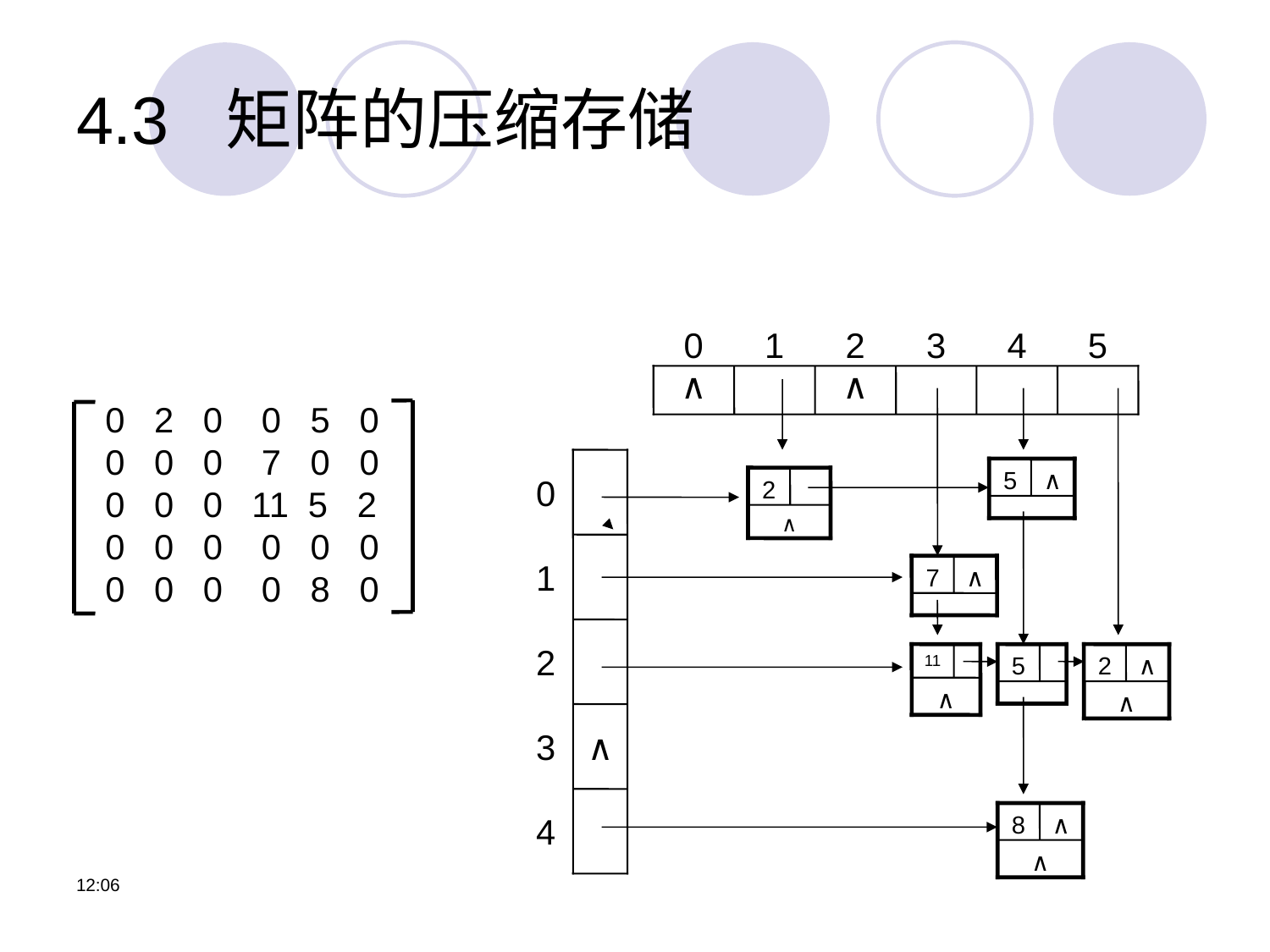

# 4.3 矩阵的压缩存储
0
1
2
3
4
5
∧
∧

0

5

∧

2

∧

1

7

∧

2

11

5

2

∧

∧

∧

3
∧

4

8

∧

∧

0   2   0    0   5   0
0   0   0    7   0   0
0   0   0   11  5   2
0   0   0    0   0   0
0   0   0    0   8   0

12:06